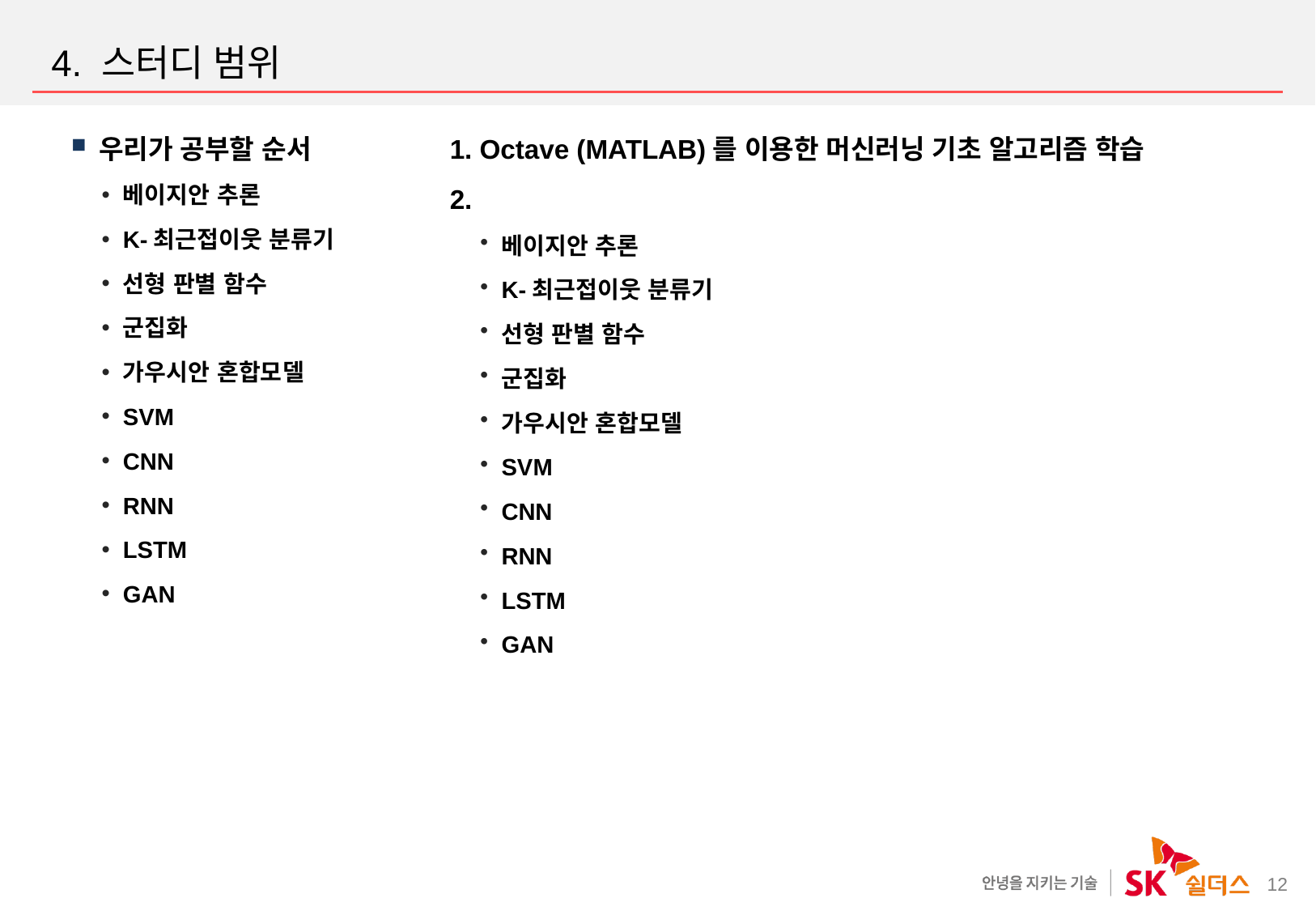

# 4. 스터디 범위
우리가 공부할 순서
베이지안 추론
K-최근접이웃 분류기
선형 판별 함수
군집화
가우시안 혼합모델
SVM
CNN
RNN
LSTM
GAN

1. Octave (MATLAB)를 이용한 머신러닝 기초 알고리즘 학습
2.
베이지안 추론
K-최근접이웃 분류기
선형 판별 함수
군집화
가우시안 혼합모델
SVM
CNN
RNN
LSTM
GAN